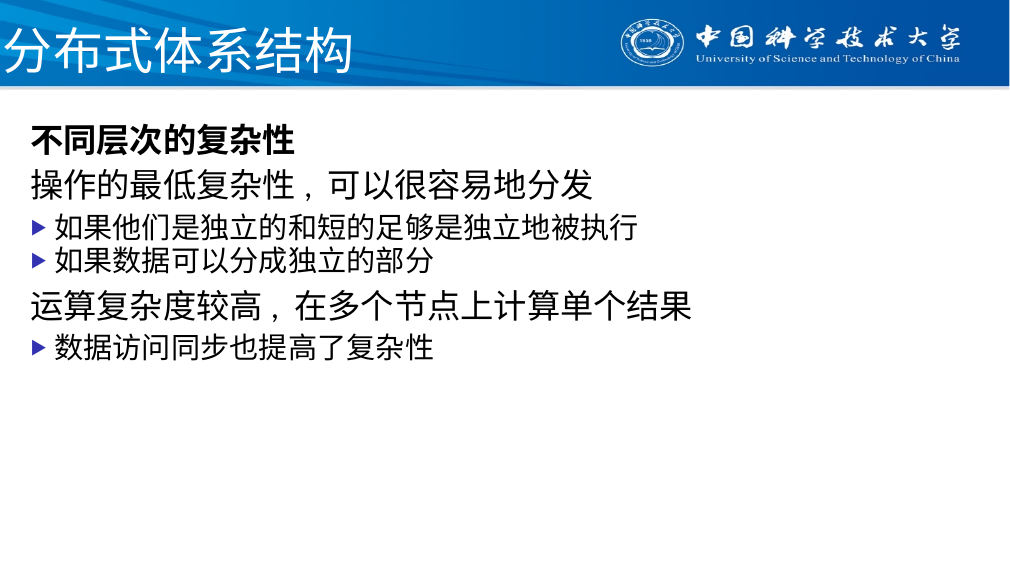

# 分布式体系结构
不同层次的复杂性
操作的最低复杂性, 可以很容易地分发
▶如果他们是独立的和短的足够是独立地被执行
▶如果数据可以分成独立的部分
运算复杂度较高, 在多个节点上计算单个结果
▶数据访问同步也提高了复杂性